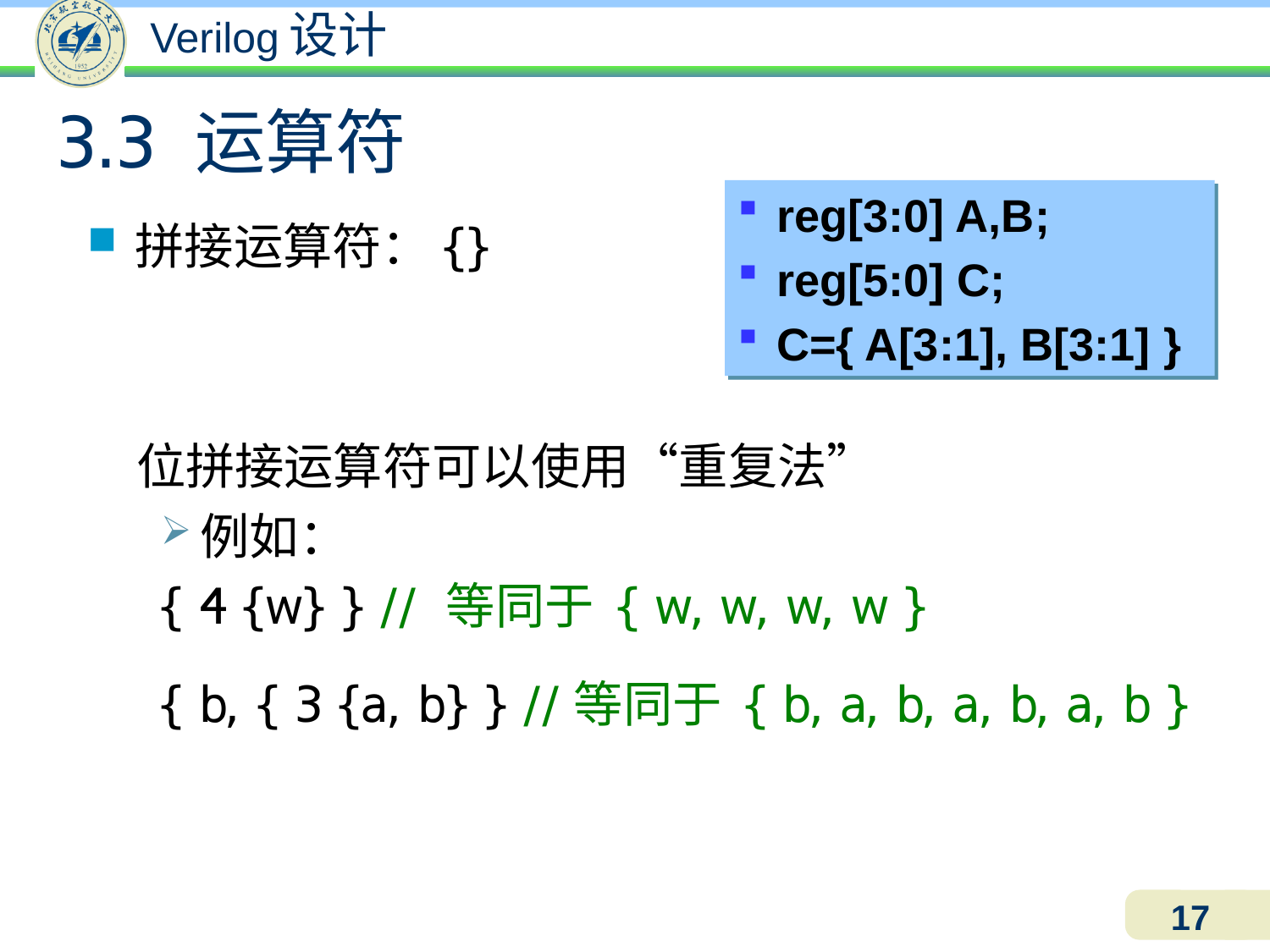

3.3 运算符
reg[3:0] A,B;
reg[5:0] C;
C={ A[3:1], B[3:1] }
拼接运算符：{}
  位拼接运算符可以使用“重复法”
例如：
{ 4 {w} } // 等同于 { w, w, w, w }

{ b, { 3 {a, b} } //等同于 { b, a, b, a, b, a, b }

17